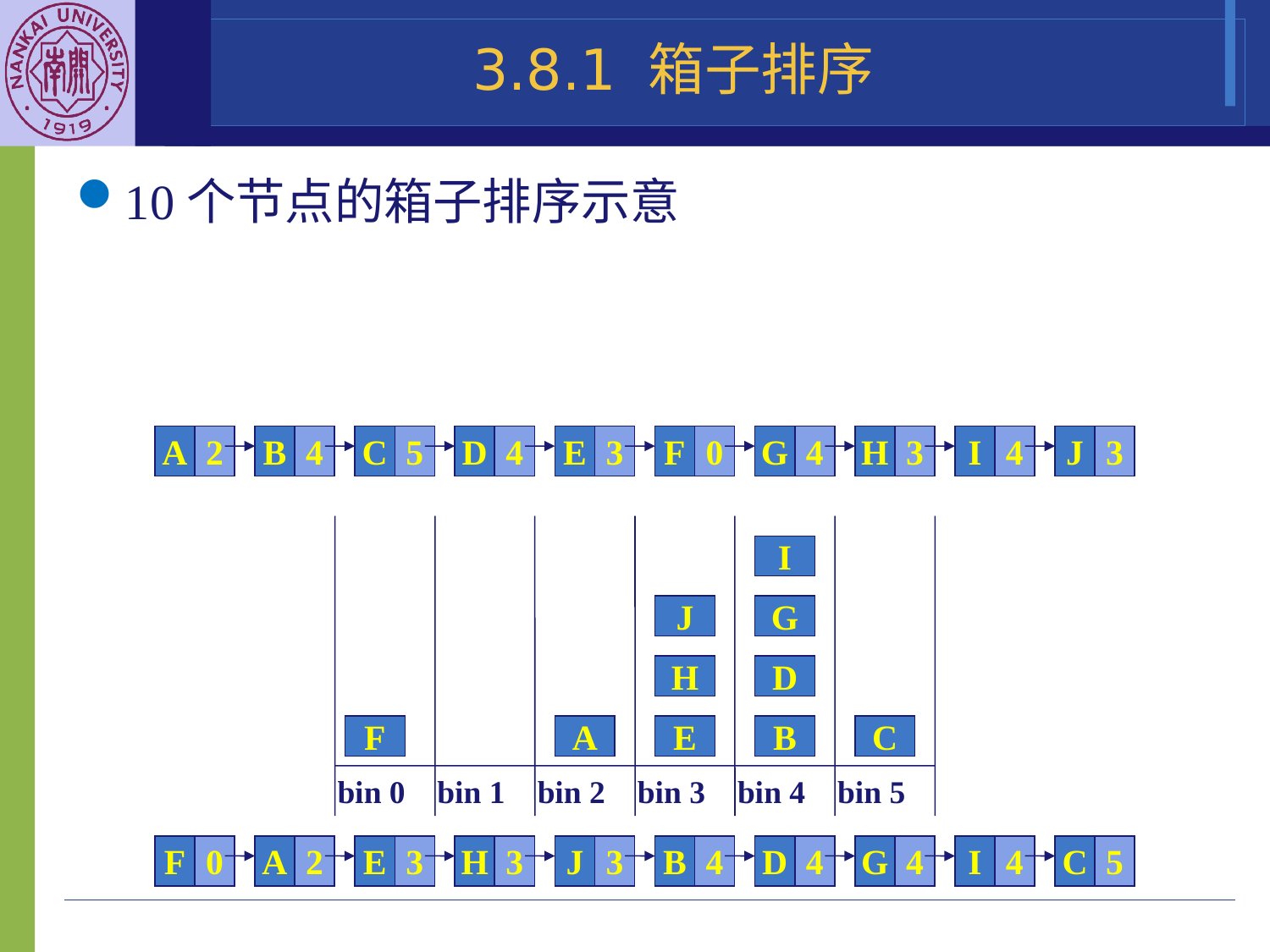

# 3.8.1 箱子排序
10个节点的箱子排序示意
A
2
B
4
C
5
D
4
E
3
F
0
G
4
H
3
I
4
J
3

I
J
G
H
D
F
A
E
B
C
bin 0

bin 1
bin 2
bin 3
bin 4
bin 5
F
0
A
2
E
3
H
3
J
3
B
4
D
4
G
4
I
4
C
5

55